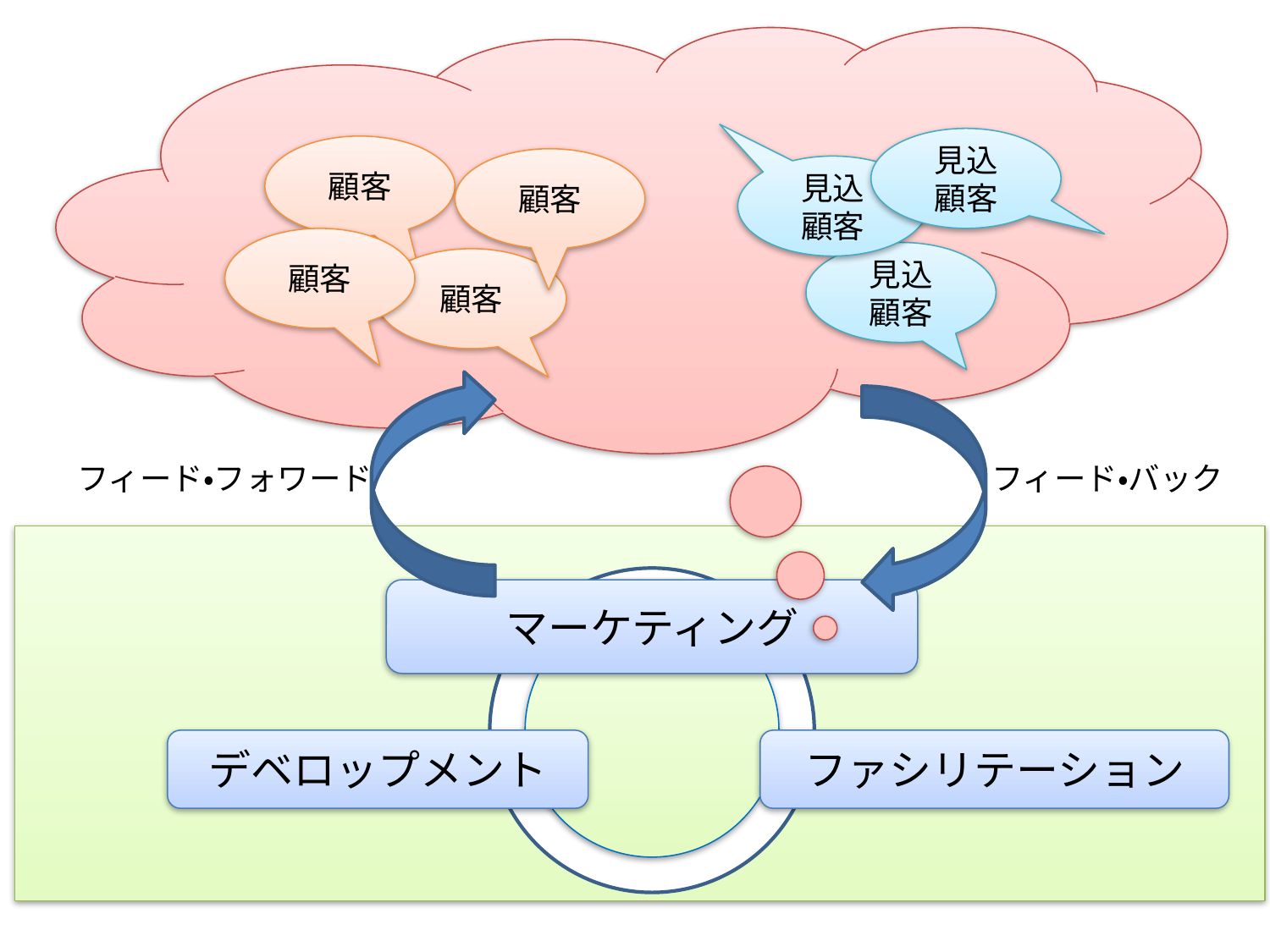

見込
顧客
顧客
顧客
見込
顧客
顧客
見込
顧客
顧客

フィード・フォワード
フィード・バック

マーケティング

デベロップメント
ファシリテーション